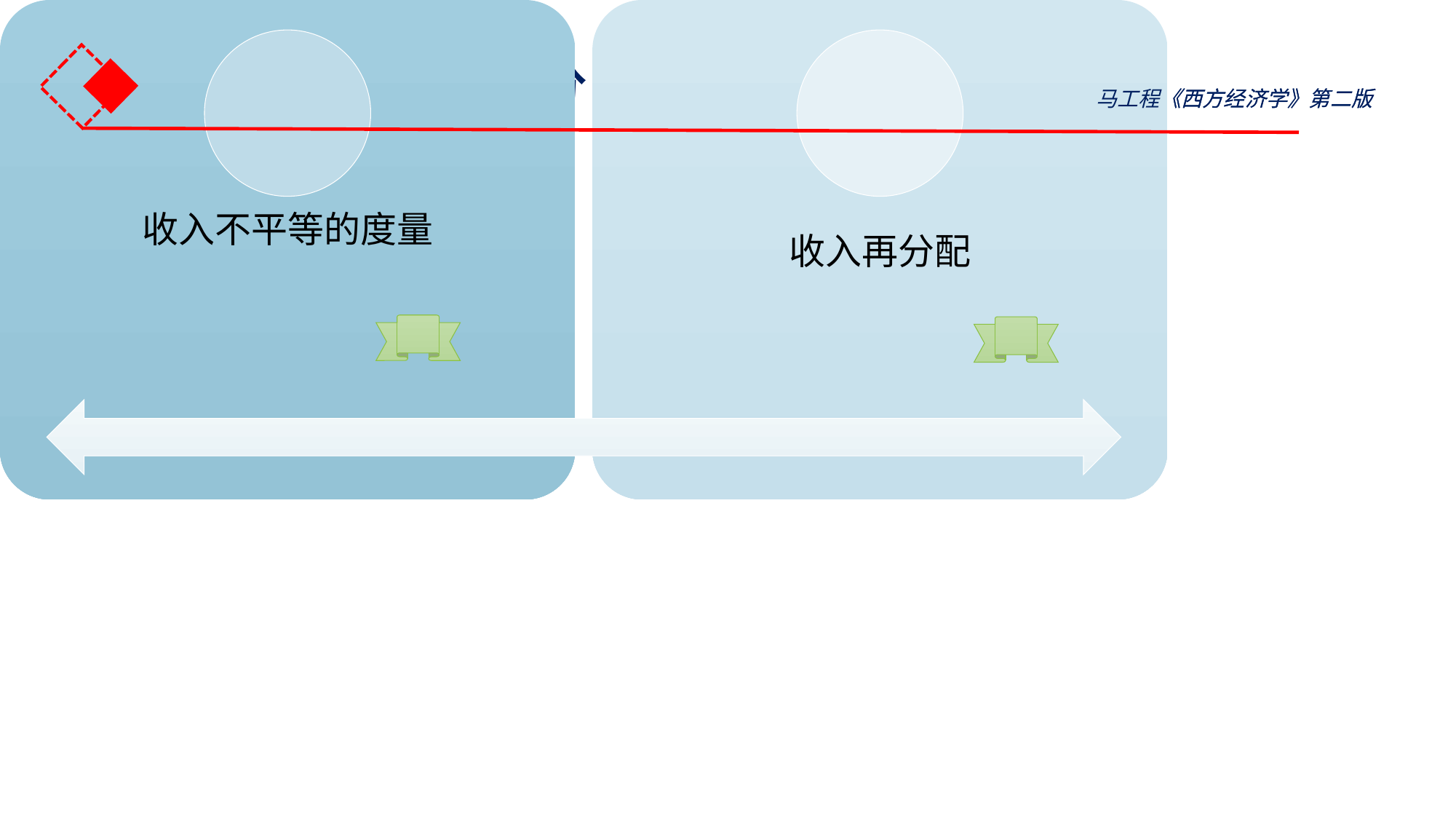

# 第五节   收入分配中的不平等

马工程《西方经济学》第二版
收入不平等的度量
收入再分配